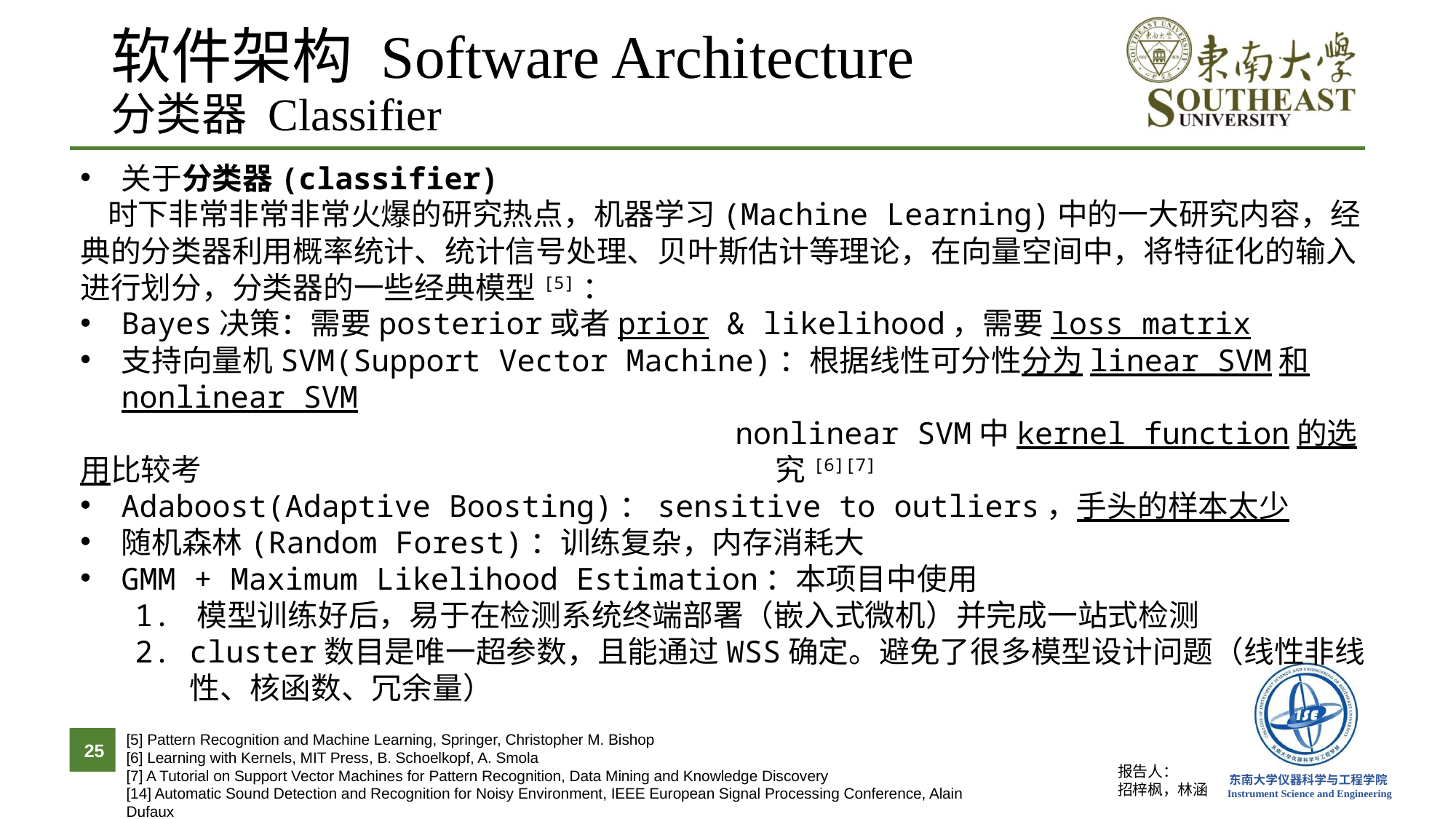

# 软件架构 Software Architecture 分类器 Classifier
关于分类器(classifier)
   时下非常非常非常火爆的研究热点，机器学习(Machine Learning)中的一大研究内容，经典的分类器利用概率统计、统计信号处理、贝叶斯估计等理论，在向量空间中，将特征化的输入进行划分，分类器的一些经典模型[5]：
Bayes决策：需要posterior或者prior & likelihood，需要loss matrix
支持向量机SVM(Support Vector Machine)：根据线性可分性分为linear SVM和nonlinear SVM
  					      nonlinear SVM中kernel function的选用比较考					      究[6][7]
Adaboost(Adaptive Boosting)：sensitive to outliers，手头的样本太少
随机森林(Random Forest)：训练复杂，内存消耗大
GMM + Maximum Likelihood Estimation：本项目中使用
   1. 模型训练好后，易于在检测系统终端部署（嵌入式微机）并完成一站式检测
   2. cluster数目是唯一超参数，且能通过WSS确定。避免了很多模型设计问题（线性非线    	性、核函数、冗余量）

[5] Pattern Recognition and Machine Learning, Springer, Christopher M. Bishop
[6] Learning with Kernels, MIT Press, B. Schoelkopf, A. Smola
[7] A Tutorial on Support Vector Machines for Pattern Recognition, Data Mining and Knowledge Discovery
[14] Automatic Sound Detection and Recognition for Noisy Environment, IEEE European Signal Processing Conference, Alain Dufaux
25
报告人：
招梓枫，林涵